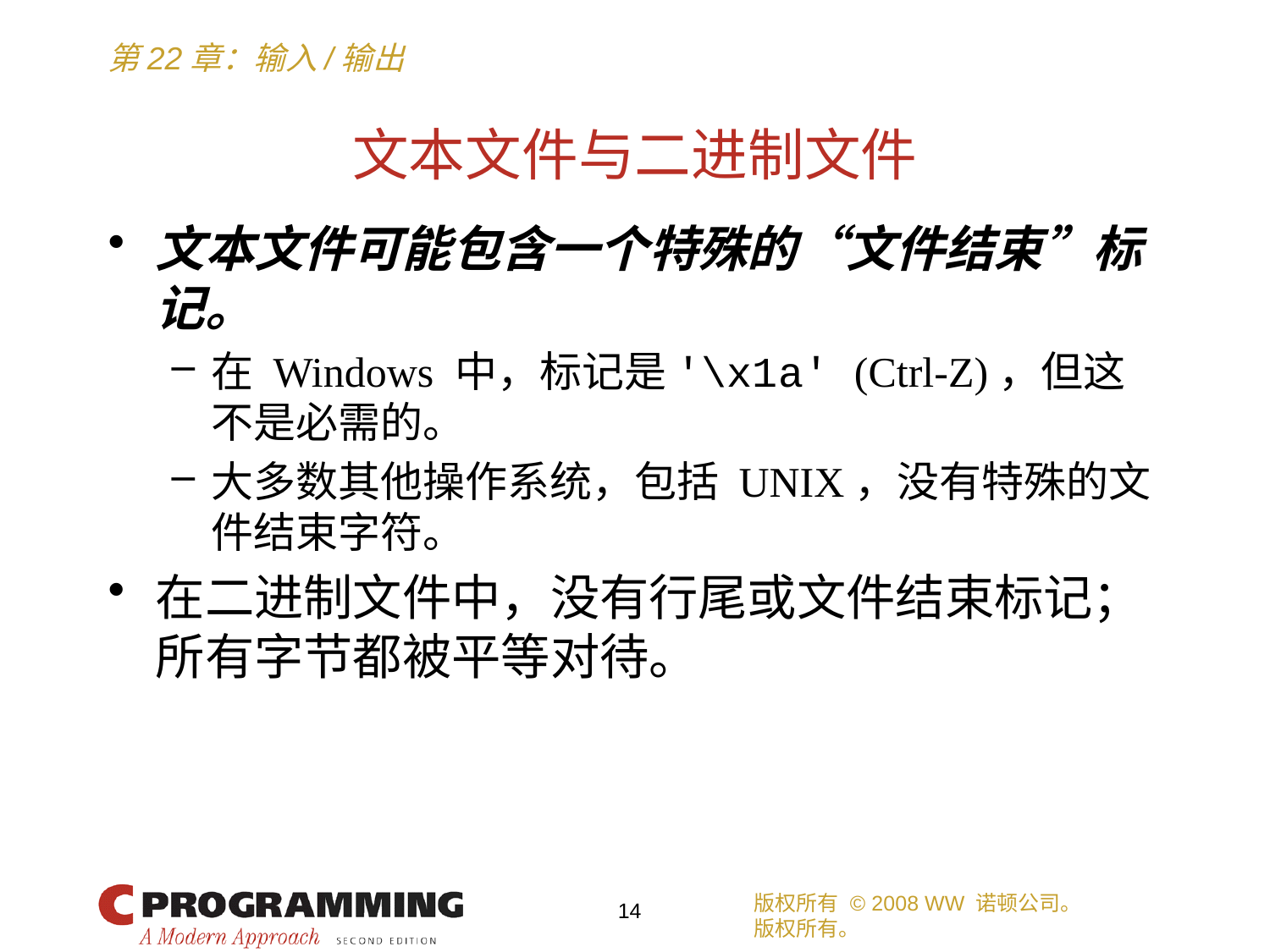

# 文本文件与二进制文件
文本文件可能包含一个特殊的“文件结束”标记。
在 Windows 中，标记是'\x1a' (Ctrl-Z)，但这不是必需的。
大多数其他操作系统，包括 UNIX，没有特殊的文件结束字符。
在二进制文件中，没有行尾或文件结束标记；所有字节都被平等对待。
版权所有 © 2008 WW 诺顿公司。
版权所有。
14